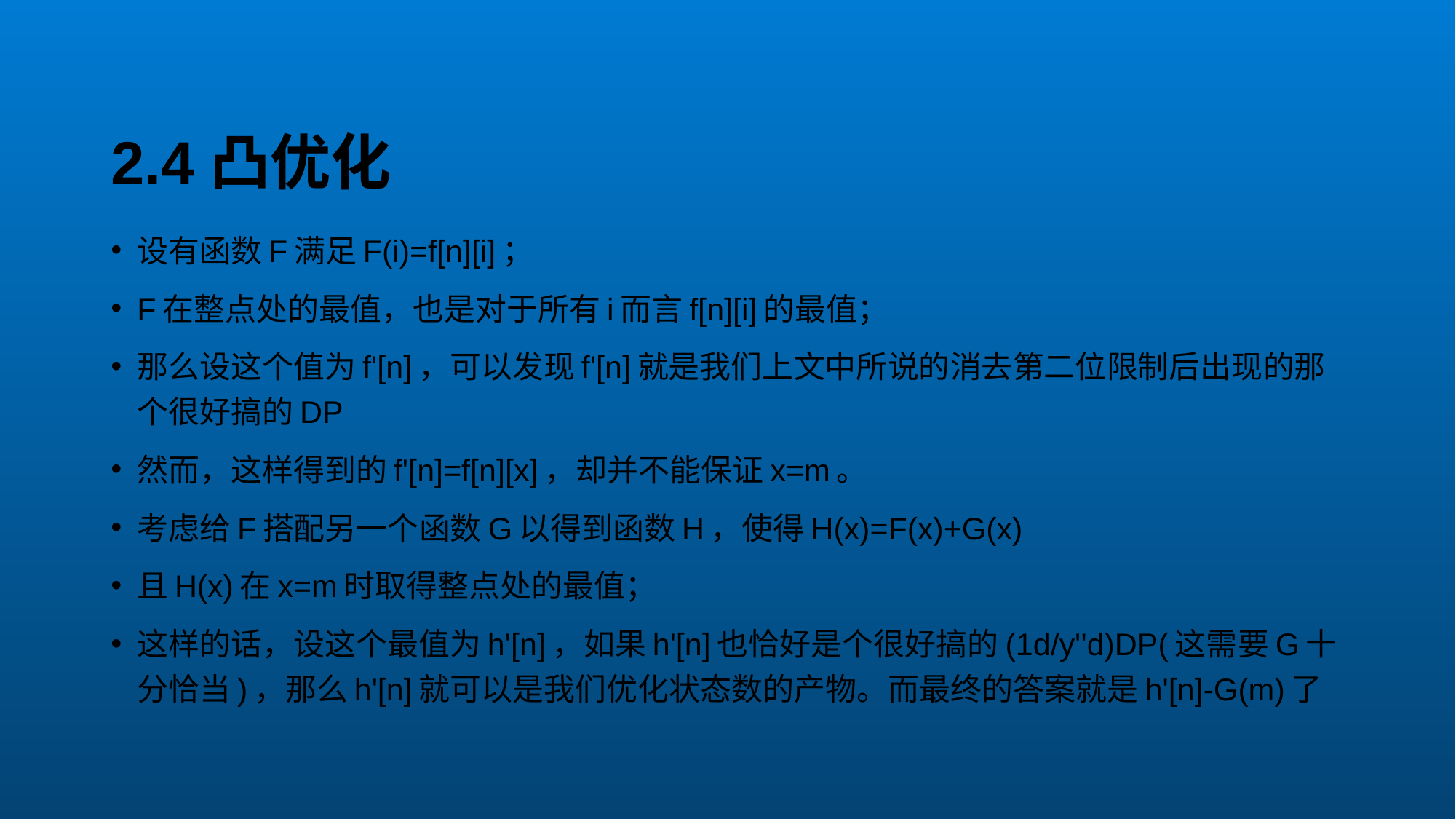

# 2.4凸优化
设有函数F满足F(i)=f[n][i]；
F在整点处的最值，也是对于所有i而言f[n][i]的最值；
那么设这个值为f'[n]，可以发现f'[n]就是我们上文中所说的消去第二位限制后出现的那个很好搞的DP
然而，这样得到的f'[n]=f[n][x]，却并不能保证x=m。
考虑给F搭配另一个函数G以得到函数H，使得H(x)=F(x)+G(x)
且H(x)在x=m时取得整点处的最值；
这样的话，设这个最值为h'[n]，如果h'[n]也恰好是个很好搞的(1d/y''d)DP(这需要G十分恰当)，那么h'[n]就可以是我们优化状态数的产物。而最终的答案就是h'[n]-G(m)了